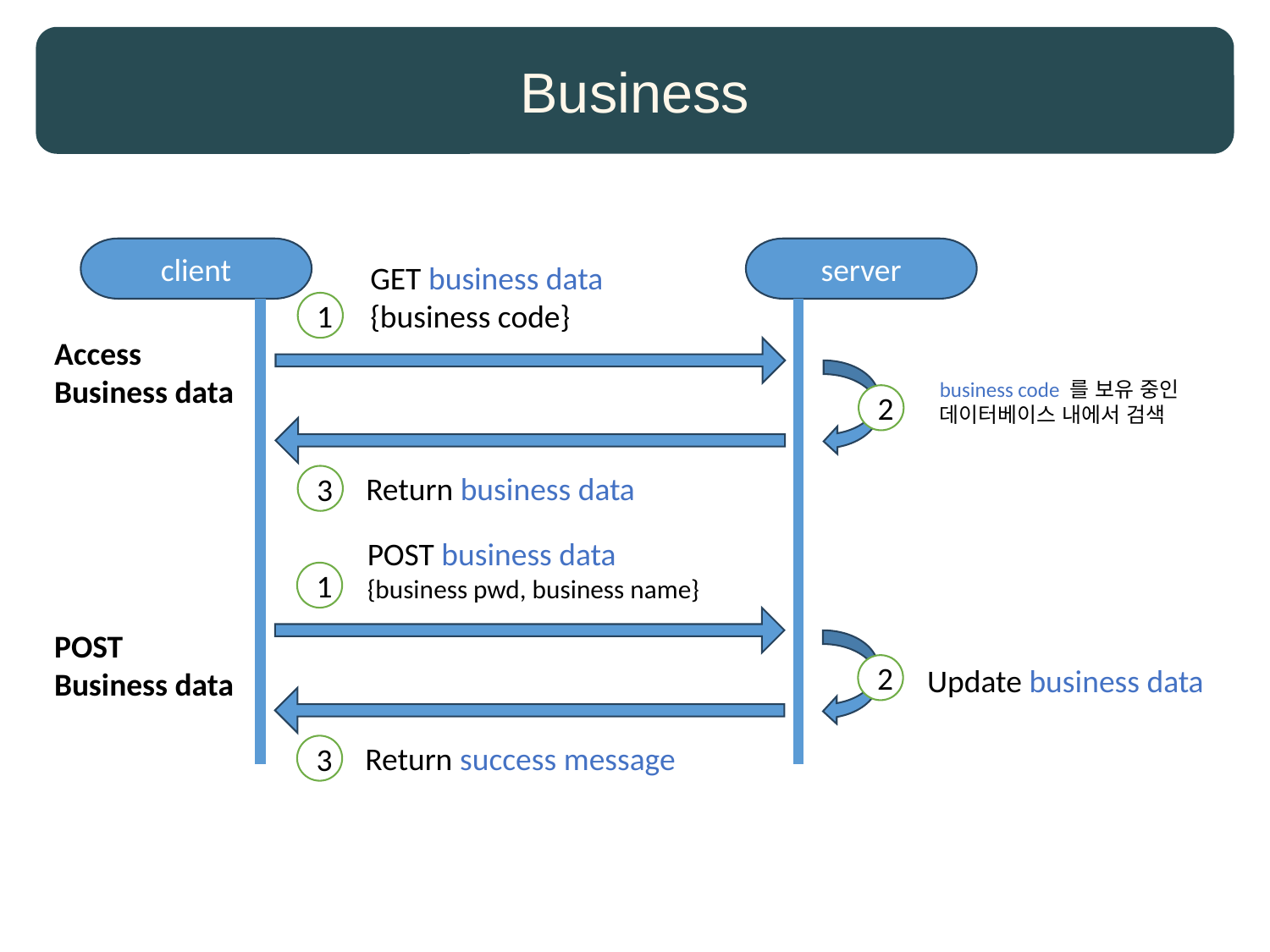

Business
client
server
GET business data
{business code}
1
Access
Business data

business code 를 보유 중인
데이터베이스 내에서 검색
2

Return business data
3
POST business data
{business pwd, business name}
1

POST
Business data

2
Update business data

Return success message
3